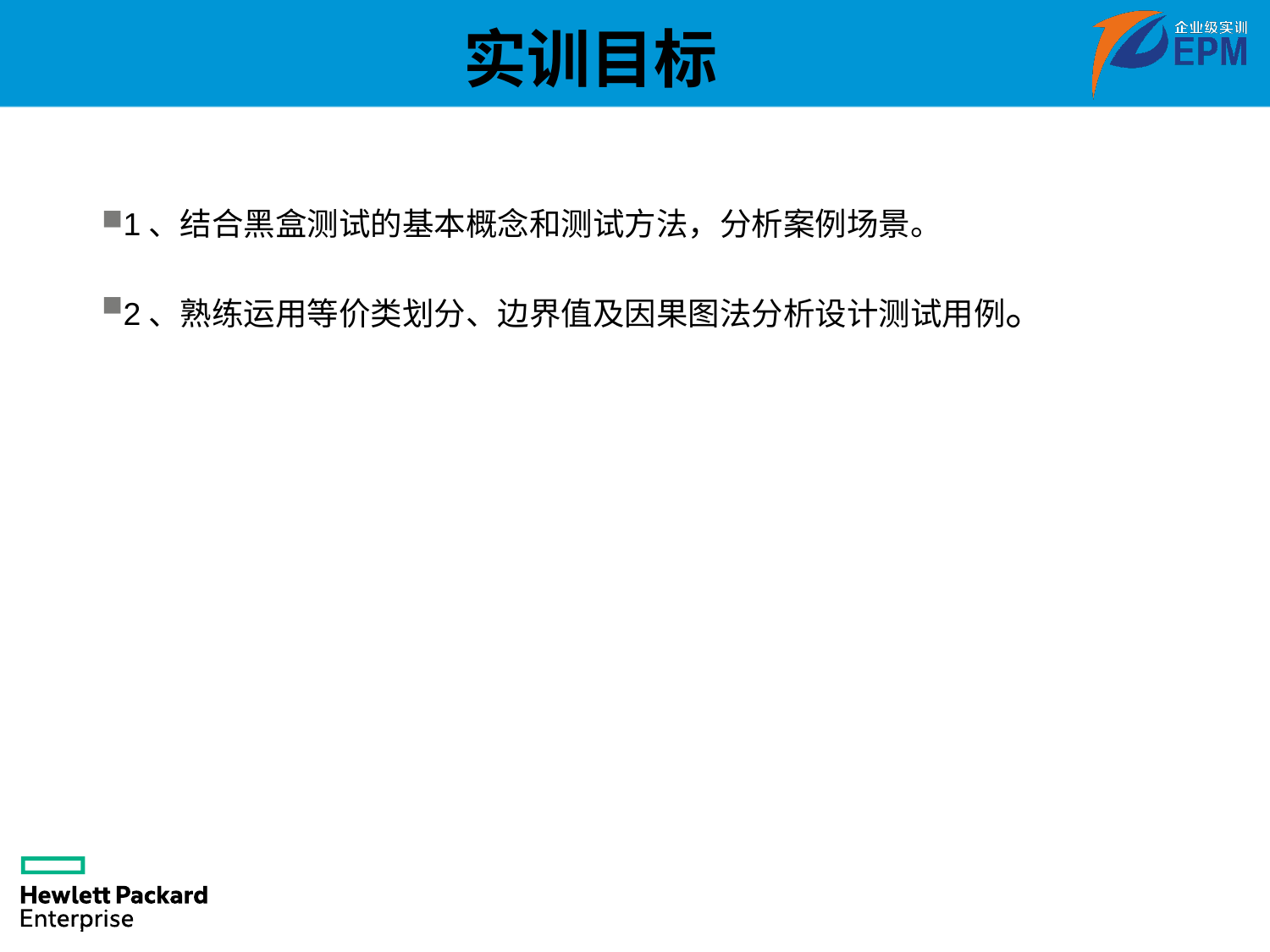

实训目标
1、结合黑盒测试的基本概念和测试方法，分析案例场景。
2、熟练运用等价类划分、边界值及因果图法分析设计测试用例。

2